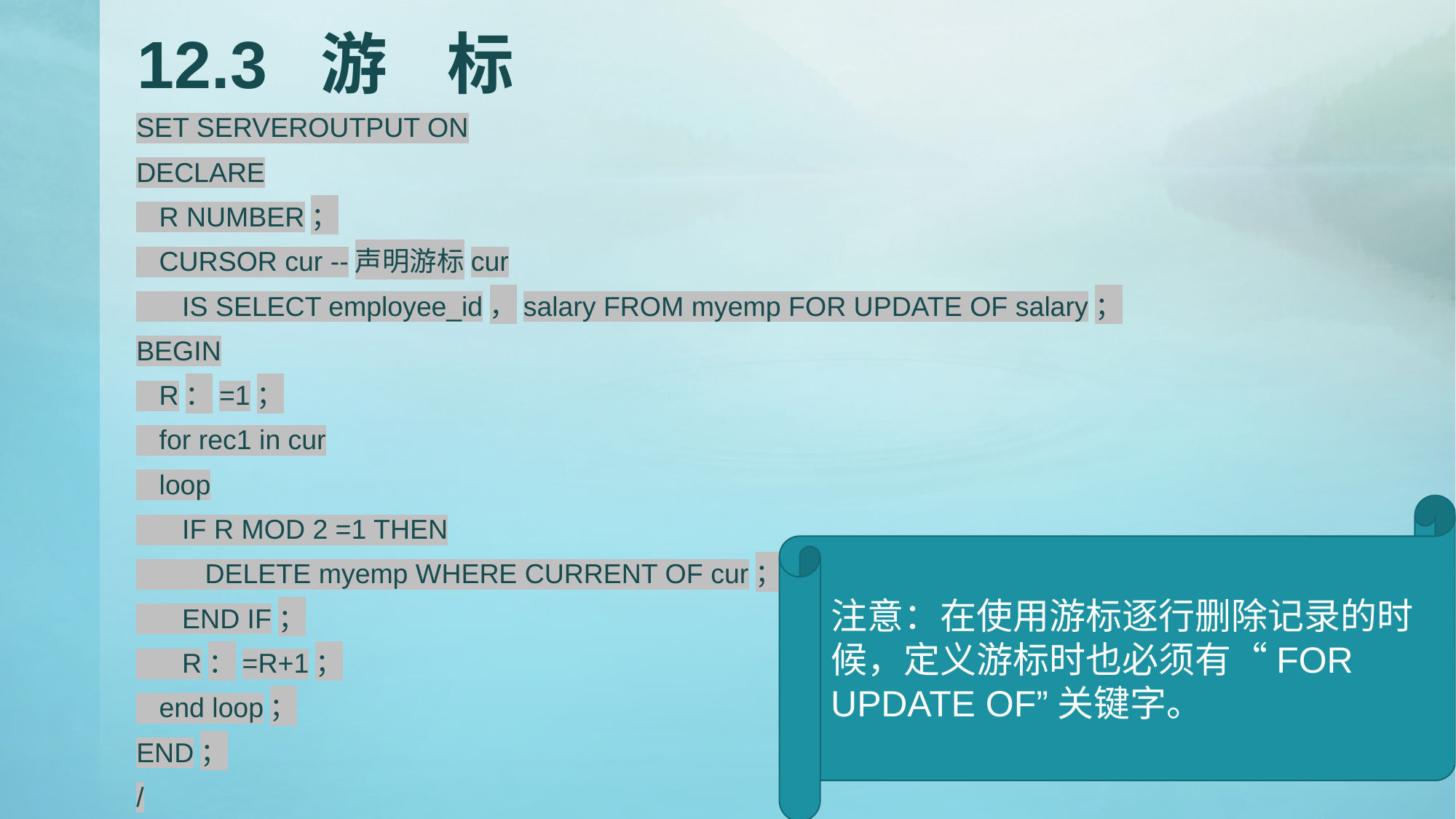

# 12.3  游    标
SET SERVEROUTPUT ON
DECLARE
   R NUMBER；
   CURSOR cur --声明游标cur
      IS SELECT employee_id，salary FROM myemp FOR UPDATE OF salary；
BEGIN
   R：=1；
   for rec1 in cur
   loop
      IF R MOD 2 =1 THEN
         DELETE myemp WHERE CURRENT OF cur；
      END IF；
      R：=R+1；
   end loop；
END；
/
注意：在使用游标逐行删除记录的时候，定义游标时也必须有“FOR UPDATE OF”关键字。